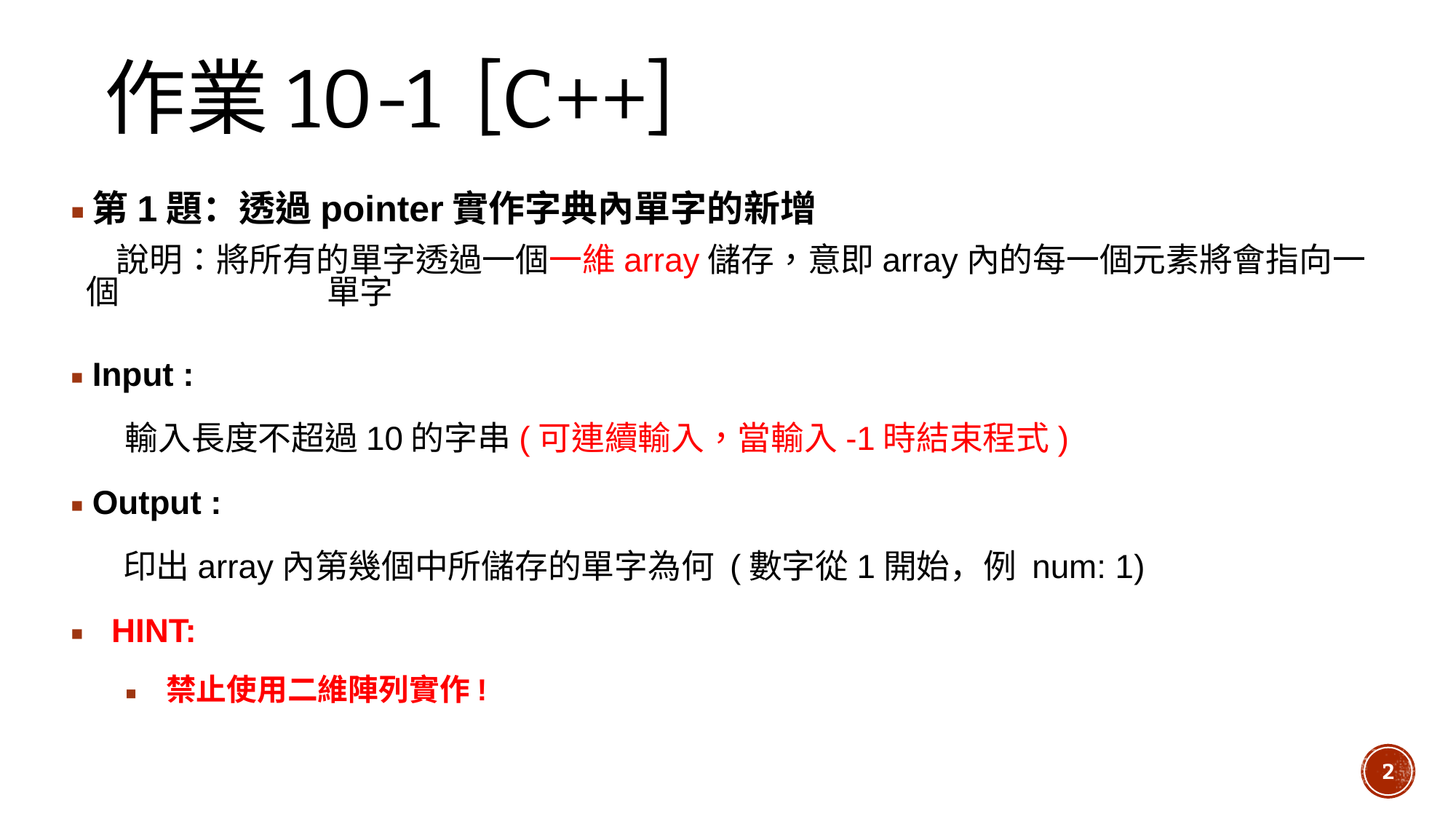

# 作業10-1  [C++]
第1題：透過pointer實作字典內單字的新增
   說明：將所有的單字透過一個一維array儲存，意即array內的每一個元素將會指向一個	  	   單字

Input :

輸入長度不超過10的字串(可連續輸入，當輸入-1時結束程式)

Output :

      印出array內第幾個中所儲存的單字為何 (數字從1開始，例 num: 1)

HINT:

禁止使用二維陣列實作!

2